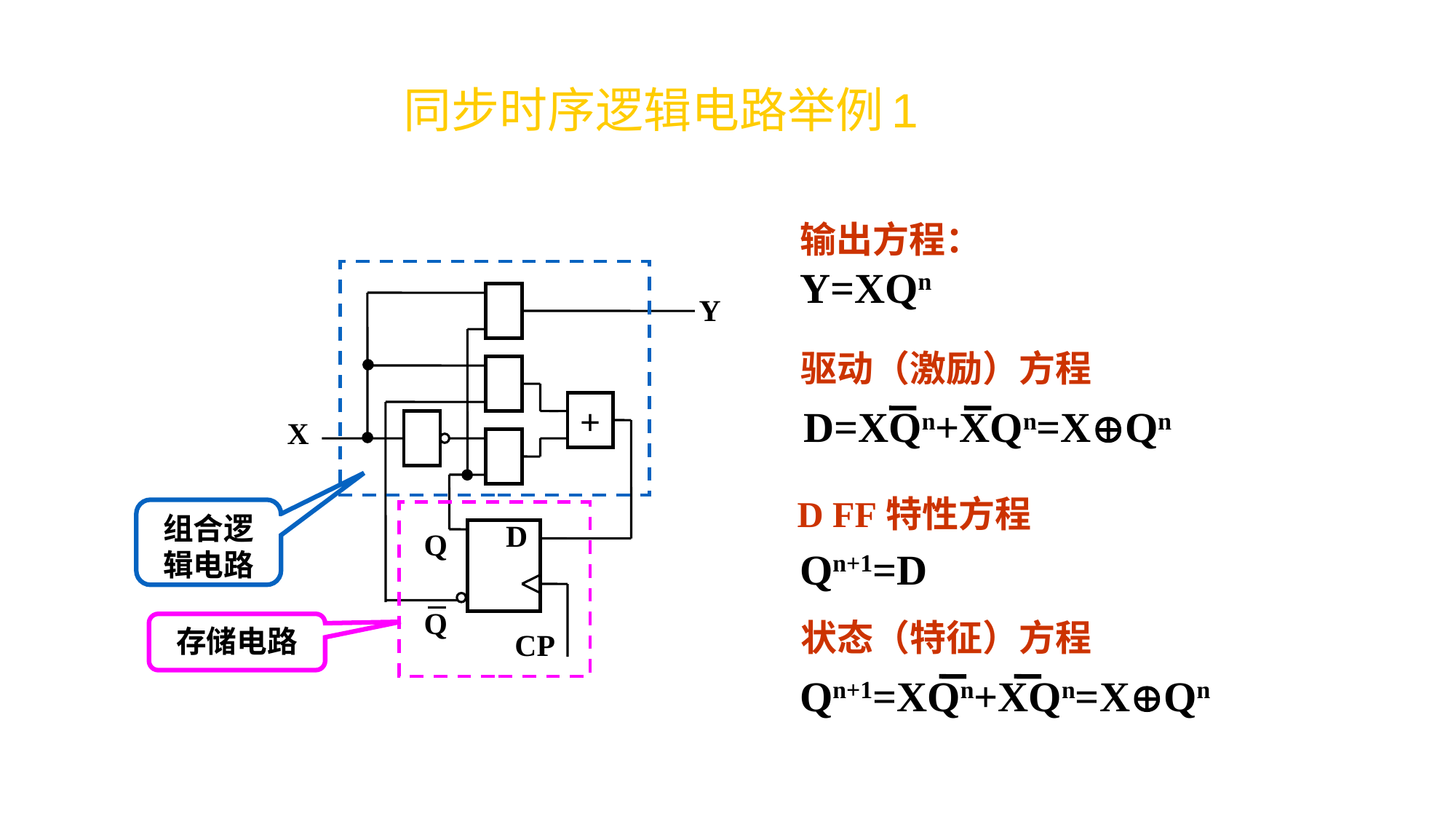

# 同步时序逻辑电路举例1
输出方程：
Y=XQn

Y

驱动（激励）方程：

+
D=XQn+XQn=X⊕Qn

X

D FF特性方程：
组合逻辑电路

D
Q

Qn+1=D

Q

状态（特征）方程：

存储电路
CP
Qn+1=XQn+XQn=X⊕Qn